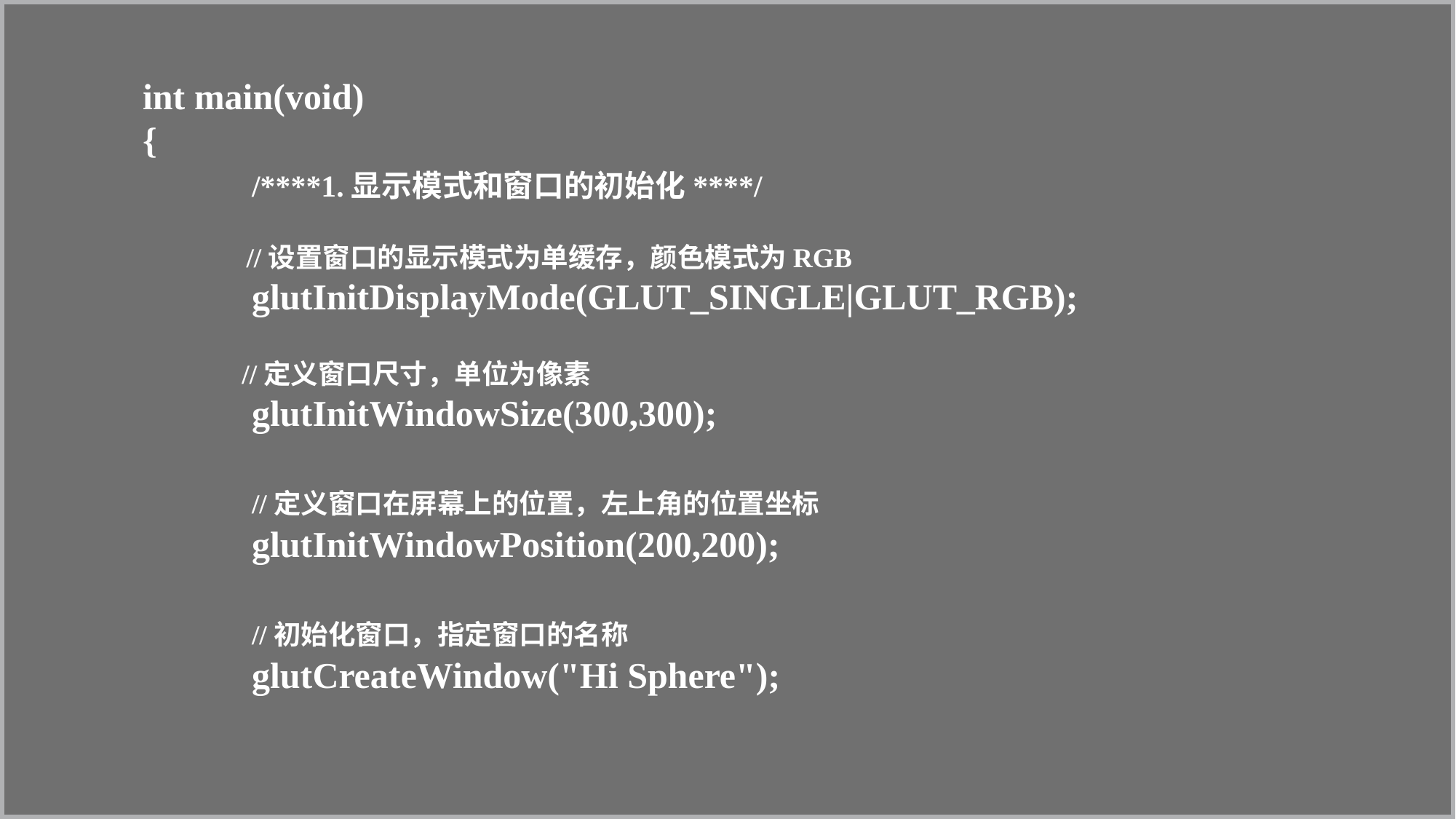

int main(void)
{
	/****1.显示模式和窗口的初始化****/

               //设置窗口的显示模式为单缓存，颜色模式为RGB
	glutInitDisplayMode(GLUT_SINGLE|GLUT_RGB);

             //定义窗口尺寸，单位为像素
	glutInitWindowSize(300,300);

	//定义窗口在屏幕上的位置，左上角的位置坐标
	glutInitWindowPosition(200,200);

	//初始化窗口，指定窗口的名称
	glutCreateWindow("Hi Sphere");